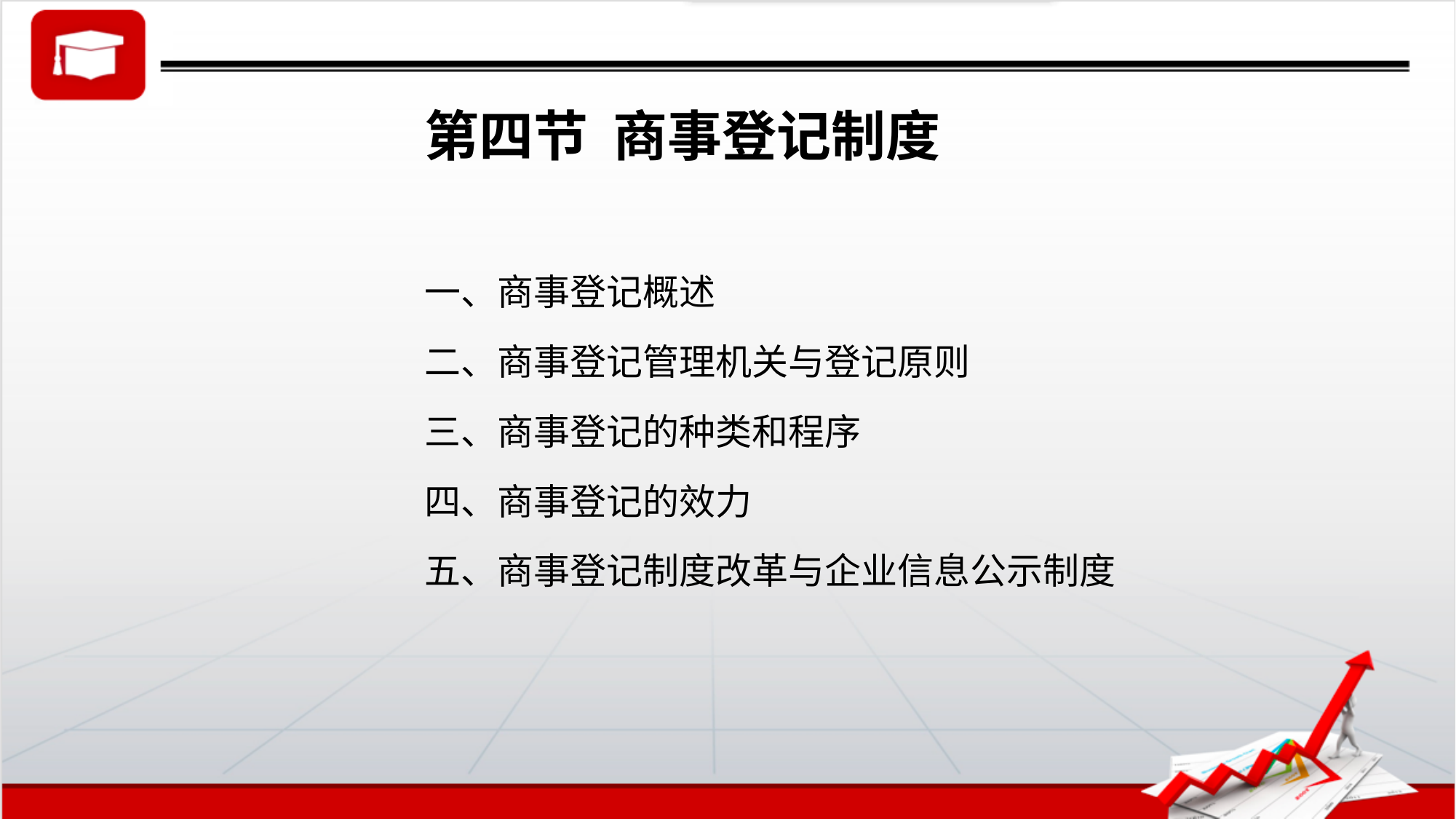

# 第四节  商事登记制度
一、商事登记概述
二、商事登记管理机关与登记原则
三、商事登记的种类和程序
四、商事登记的效力
五、商事登记制度改革与企业信息公示制度